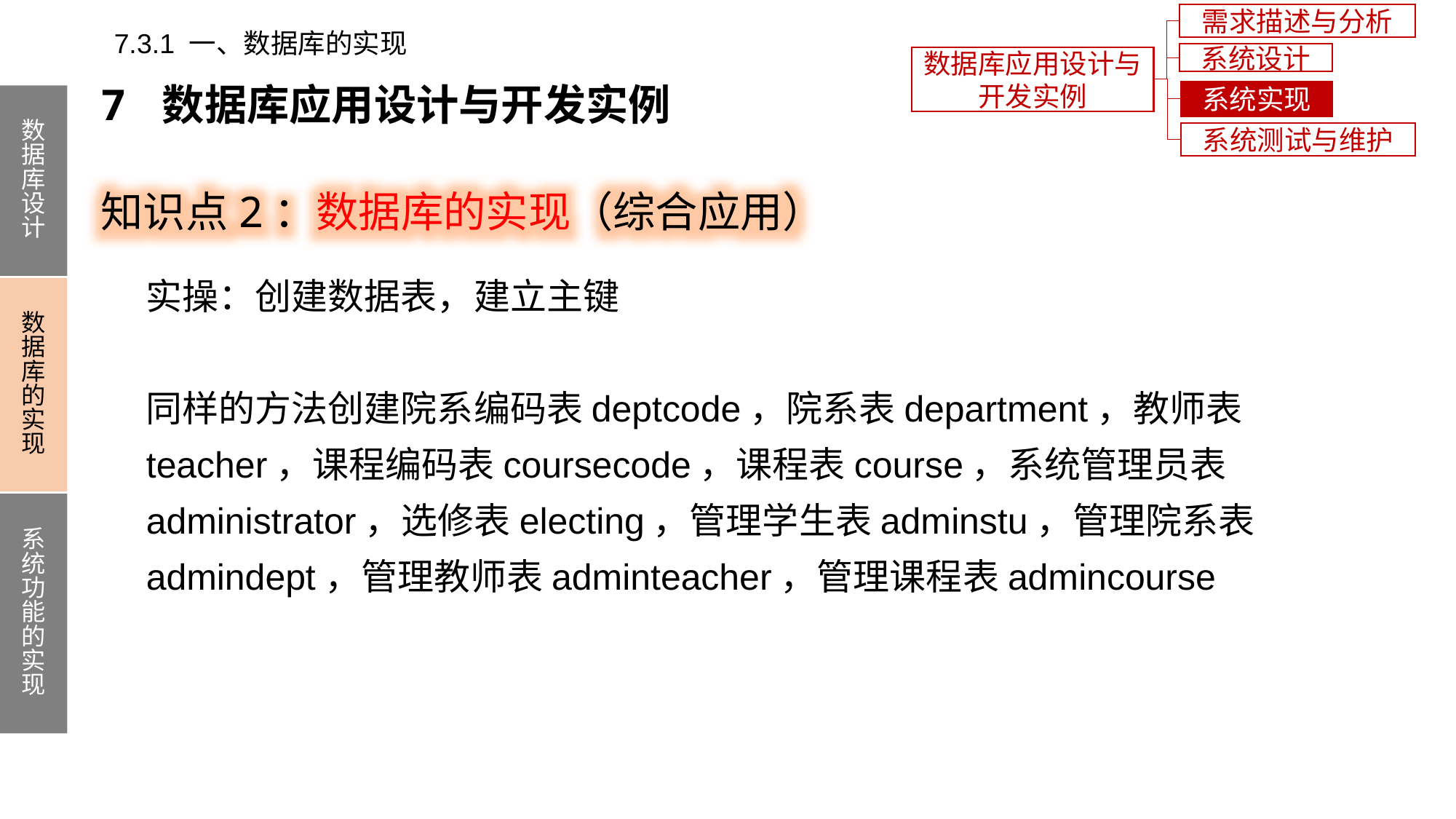

需求描述与分析
7.3.1 一、数据库的实现
系统设计
数据库应用设计与开发实例
7 数据库应用设计与开发实例
系统实现
数据库设计
数据库的实现
系统功能的实现
系统测试与维护
知识点2：数据库的实现（综合应用）
实操：创建数据表，建立主键

同样的方法创建院系编码表deptcode，院系表department，教师表teacher，课程编码表coursecode，课程表course，系统管理员表administrator，选修表electing，管理学生表adminstu，管理院系表admindept，管理教师表adminteacher，管理课程表admincourse